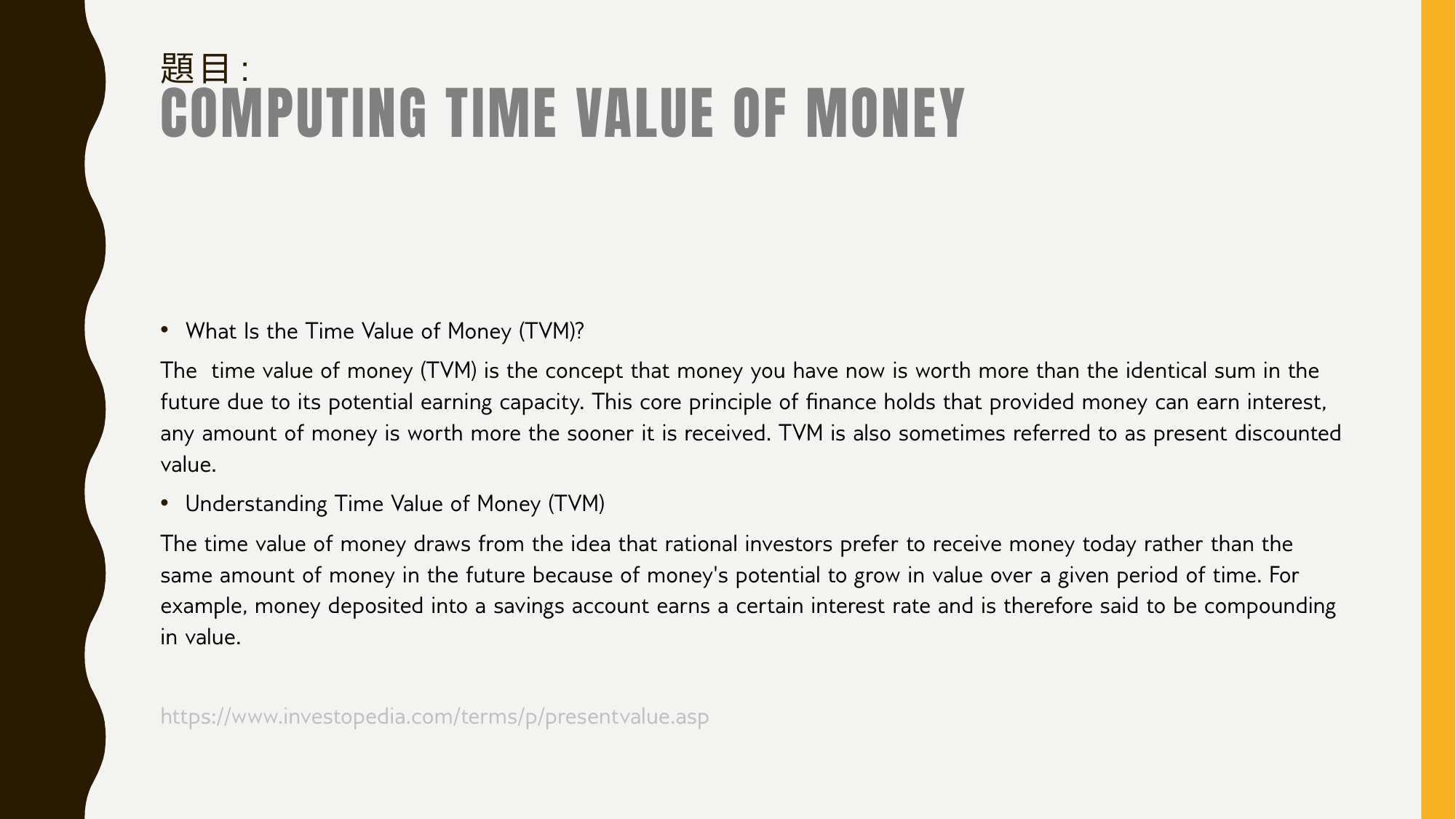

# 題目: Computing Time Value of Money
What Is the Time Value of Money (TVM)?
The  time value of money (TVM) is the concept that money you have now is worth more than the identical sum in the future due to its potential earning capacity. This core principle of finance holds that provided money can earn interest, any amount of money is worth more the sooner it is received. TVM is also sometimes referred to as present discounted value.
Understanding Time Value of Money (TVM)
The time value of money draws from the idea that rational investors prefer to receive money today rather than the same amount of money in the future because of money's potential to grow in value over a given period of time. For example, money deposited into a savings account earns a certain interest rate and is therefore said to be compounding in value.

https://www.investopedia.com/terms/p/presentvalue.asp